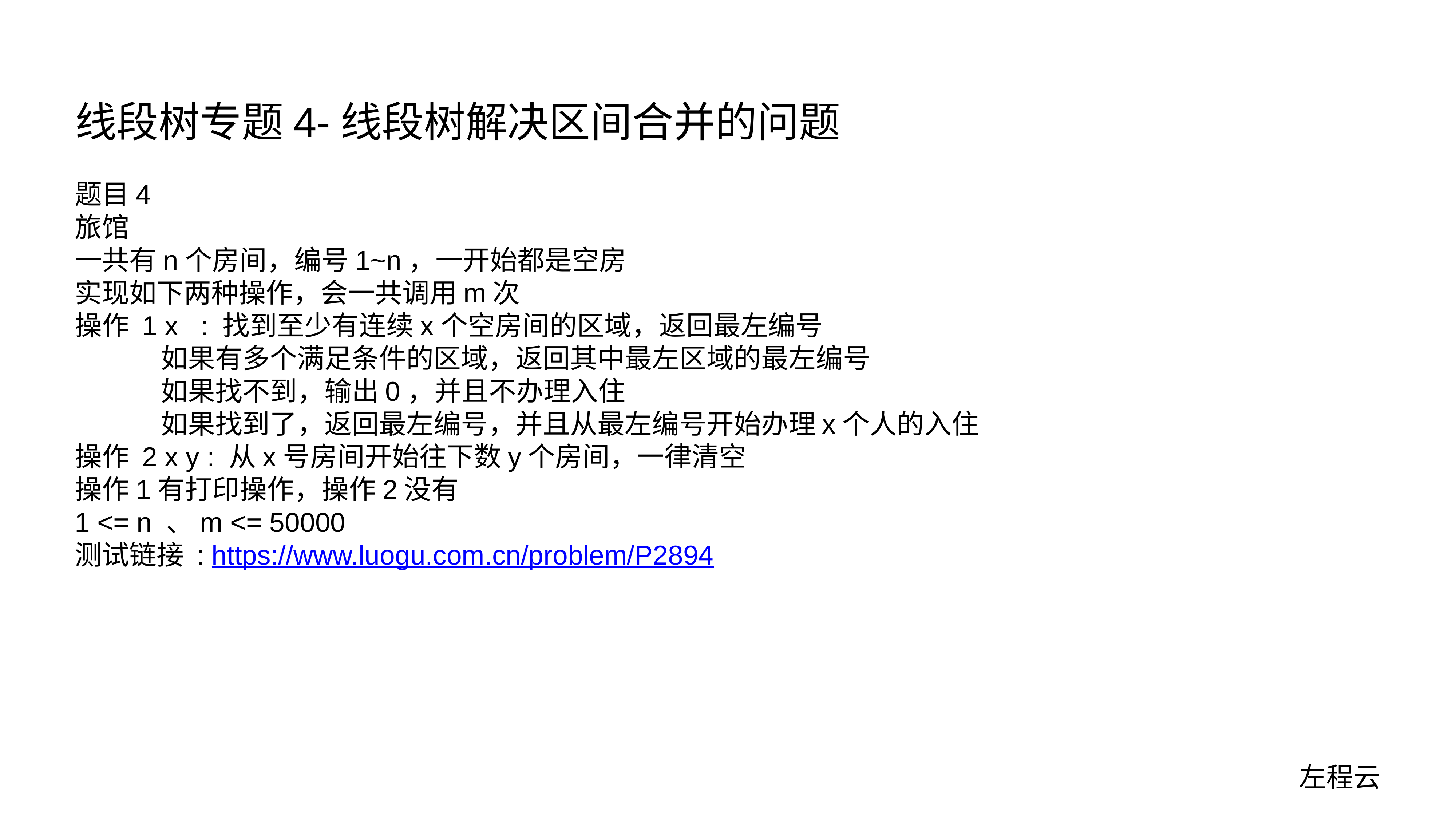

# 线段树专题4-线段树解决区间合并的问题
题目4
旅馆
一共有n个房间，编号1~n，一开始都是空房
实现如下两种操作，会一共调用m次
操作 1 x   : 找到至少有连续x个空房间的区域，返回最左编号
             如果有多个满足条件的区域，返回其中最左区域的最左编号
             如果找不到，输出0，并且不办理入住
             如果找到了，返回最左编号，并且从最左编号开始办理x个人的入住
操作 2 x y : 从x号房间开始往下数y个房间，一律清空
操作1有打印操作，操作2没有
1 <= n 、m <= 50000
测试链接 : https://www.luogu.com.cn/problem/P2894
左程云